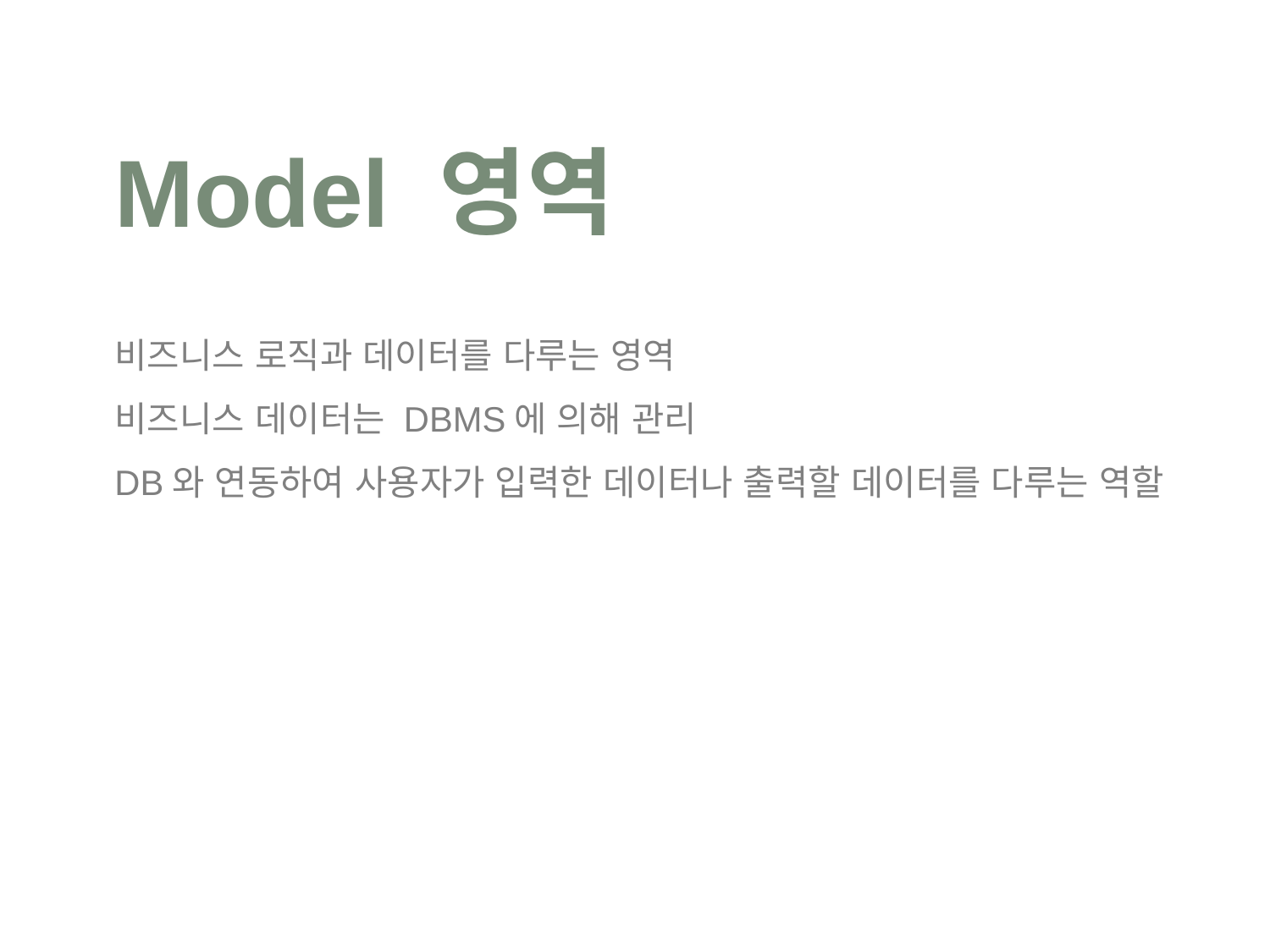

Model 영역
비즈니스 로직과 데이터를 다루는 영역
비즈니스 데이터는 DBMS에 의해 관리
DB와 연동하여 사용자가 입력한 데이터나 출력할 데이터를 다루는 역할